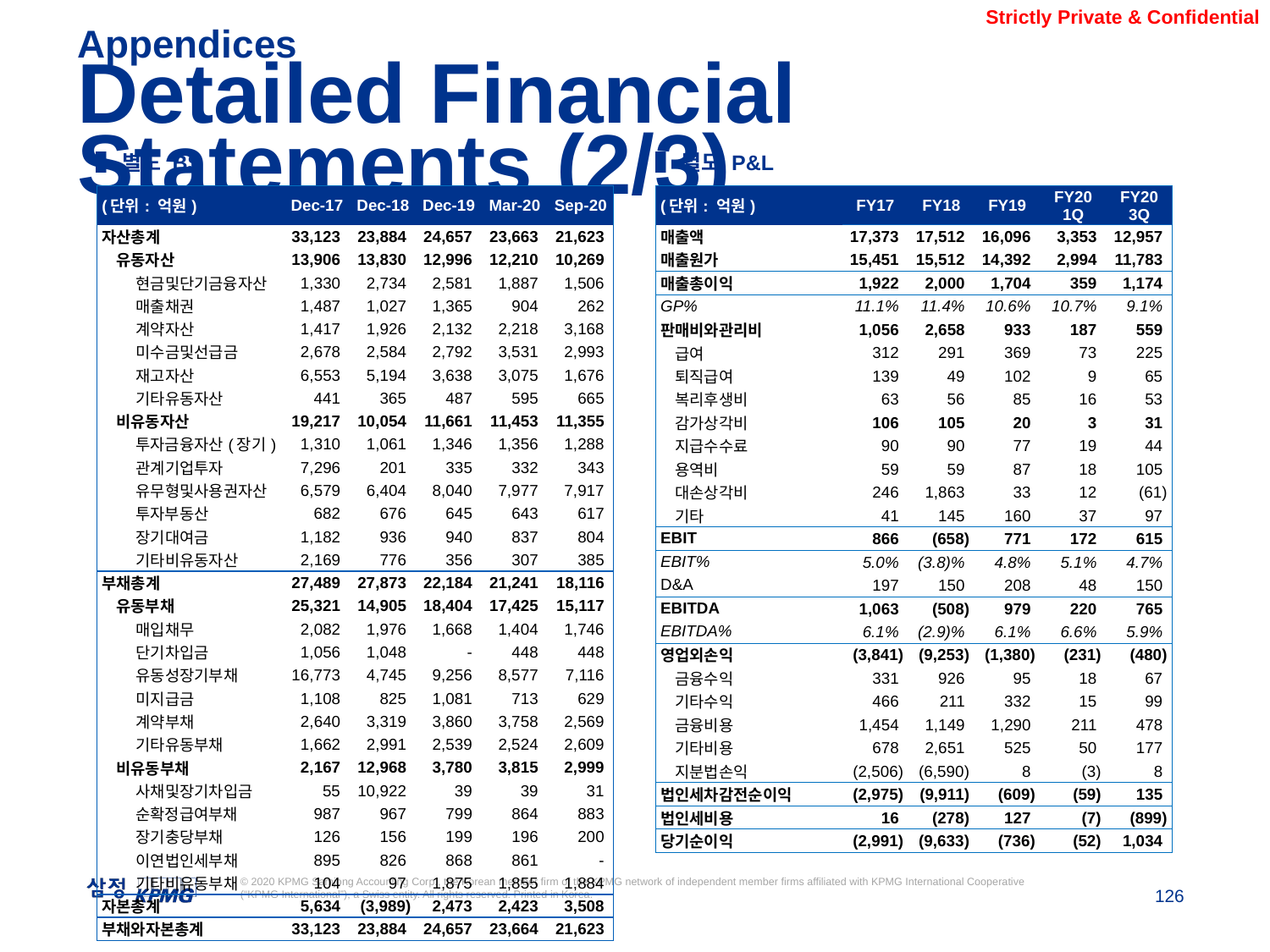

Appendices
Detailed Financial Statements (2/3)
▌별도 BS
▌별도 P&L
| (단위: 억원) | Dec-17 | Dec-18 | Dec-19 | Mar-20 | Sep-20 |
| --- | --- | --- | --- | --- | --- |
| 자산총계 | 33,123 | 23,884 | 24,657 | 23,663 | 21,623 |
| 유동자산 | 13,906 | 13,830 | 12,996 | 12,210 | 10,269 |
| 현금및단기금융자산 | 1,330 | 2,734 | 2,581 | 1,887 | 1,506 |
| 매출채권 | 1,487 | 1,027 | 1,365 | 904 | 262 |
| 계약자산 | 1,417 | 1,926 | 2,132 | 2,218 | 3,168 |
| 미수금및선급금 | 2,678 | 2,584 | 2,792 | 3,531 | 2,993 |
| 재고자산 | 6,553 | 5,194 | 3,638 | 3,075 | 1,676 |
| 기타유동자산 | 441 | 365 | 487 | 595 | 665 |
| 비유동자산 | 19,217 | 10,054 | 11,661 | 11,453 | 11,355 |
| 투자금융자산(장기) | 1,310 | 1,061 | 1,346 | 1,356 | 1,288 |
| 관계기업투자 | 7,296 | 201 | 335 | 332 | 343 |
| 유무형및사용권자산 | 6,579 | 6,404 | 8,040 | 7,977 | 7,917 |
| 투자부동산 | 682 | 676 | 645 | 643 | 617 |
| 장기대여금 | 1,182 | 936 | 940 | 837 | 804 |
| 기타비유동자산 | 2,169 | 776 | 356 | 307 | 385 |
| 부채총계 | 27,489 | 27,873 | 22,184 | 21,241 | 18,116 |
| 유동부채 | 25,321 | 14,905 | 18,404 | 17,425 | 15,117 |
| 매입채무 | 2,082 | 1,976 | 1,668 | 1,404 | 1,746 |
| 단기차입금 | 1,056 | 1,048 | - | 448 | 448 |
| 유동성장기부채 | 16,773 | 4,745 | 9,256 | 8,577 | 7,116 |
| 미지급금 | 1,108 | 825 | 1,081 | 713 | 629 |
| 계약부채 | 2,640 | 3,319 | 3,860 | 3,758 | 2,569 |
| 기타유동부채 | 1,662 | 2,991 | 2,539 | 2,524 | 2,609 |
| 비유동부채 | 2,167 | 12,968 | 3,780 | 3,815 | 2,999 |
| 사채및장기차입금 | 55 | 10,922 | 39 | 39 | 31 |
| 순확정급여부채 | 987 | 967 | 799 | 864 | 883 |
| 장기충당부채 | 126 | 156 | 199 | 196 | 200 |
| 이연법인세부채 | 895 | 826 | 868 | 861 | - |
| 기타비유동부채 | 104 | 97 | 1,875 | 1,855 | 1,884 |
| 자본총계 | 5,634 | (3,989) | 2,473 | 2,423 | 3,508 |
| 부채와자본총계 | 33,123 | 23,884 | 24,657 | 23,664 | 21,623 |
| (단위: 억원) | FY17 | FY18 | FY19 | FY20 1Q | FY20 3Q |
| --- | --- | --- | --- | --- | --- |
| 매출액 | 17,373 | 17,512 | 16,096 | 3,353 | 12,957 |
| 매출원가 | 15,451 | 15,512 | 14,392 | 2,994 | 11,783 |
| 매출총이익 | 1,922 | 2,000 | 1,704 | 359 | 1,174 |
| GP% | 11.1% | 11.4% | 10.6% | 10.7% | 9.1% |
| 판매비와관리비 | 1,056 | 2,658 | 933 | 187 | 559 |
| 급여 | 312 | 291 | 369 | 73 | 225 |
| 퇴직급여 | 139 | 49 | 102 | 9 | 65 |
| 복리후생비 | 63 | 56 | 85 | 16 | 53 |
| 감가상각비 | 106 | 105 | 20 | 3 | 31 |
| 지급수수료 | 90 | 90 | 77 | 19 | 44 |
| 용역비 | 59 | 59 | 87 | 18 | 105 |
| 대손상각비 | 246 | 1,863 | 33 | 12 | (61) |
| 기타 | 41 | 145 | 160 | 37 | 97 |
| EBIT | 866 | (658) | 771 | 172 | 615 |
| EBIT% | 5.0% | (3.8)% | 4.8% | 5.1% | 4.7% |
| D&A | 197 | 150 | 208 | 48 | 150 |
| EBITDA | 1,063 | (508) | 979 | 220 | 765 |
| EBITDA% | 6.1% | (2.9)% | 6.1% | 6.6% | 5.9% |
| 영업외손익 | (3,841) | (9,253) | (1,380) | (231) | (480) |
| 금융수익 | 331 | 926 | 95 | 18 | 67 |
| 기타수익 | 466 | 211 | 332 | 15 | 99 |
| 금융비용 | 1,454 | 1,149 | 1,290 | 211 | 478 |
| 기타비용 | 678 | 2,651 | 525 | 50 | 177 |
| 지분법손익 | (2,506) | (6,590) | 8 | (3) | 8 |
| 법인세차감전순이익 | (2,975) | (9,911) | (609) | (59) | 135 |
| 법인세비용 | 16 | (278) | 127 | (7) | (899) |
| 당기순이익 | (2,991) | (9,633) | (736) | (52) | 1,034 |